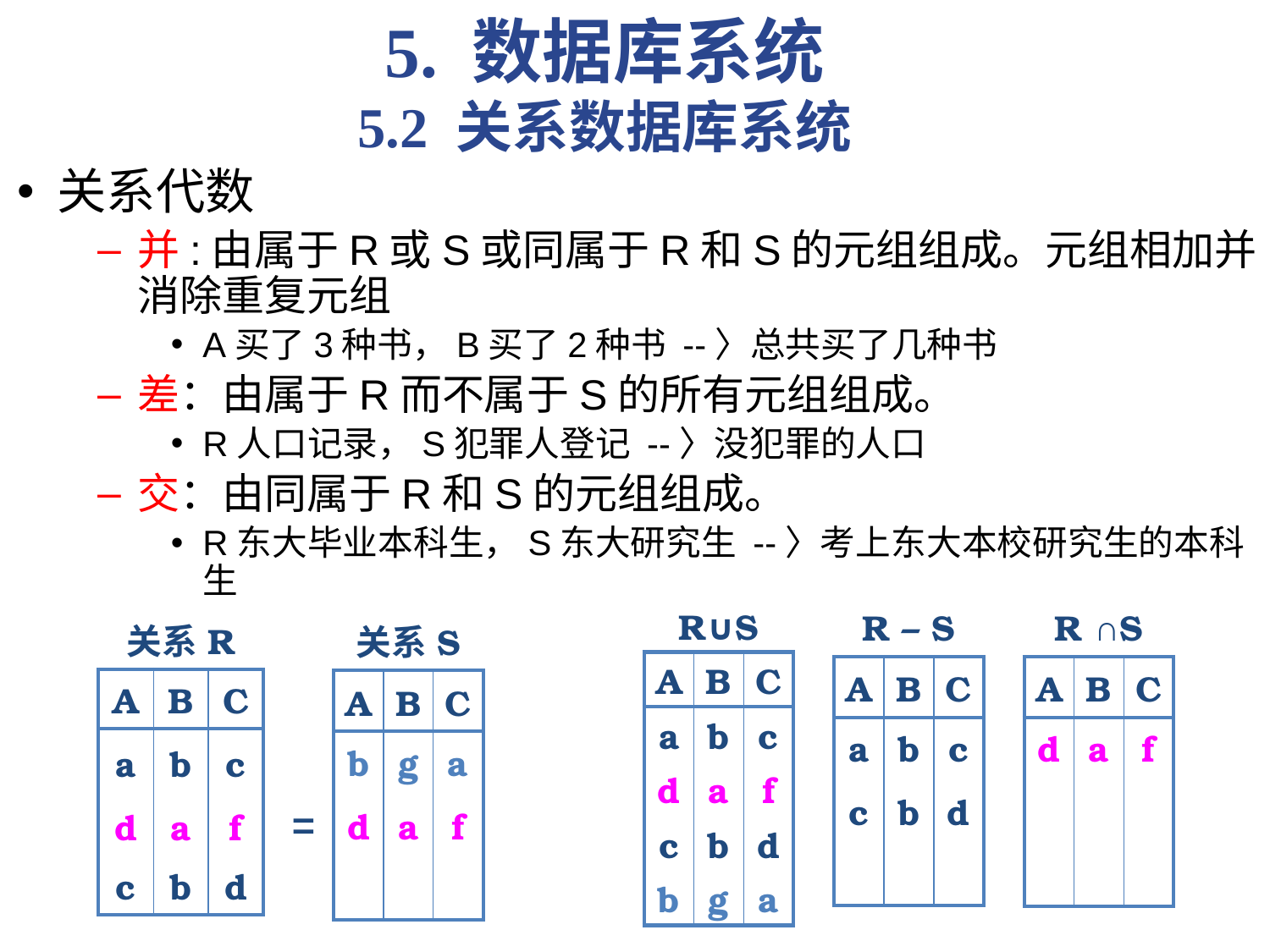

5. 数据库系统
5.2 关系数据库系统
关系代数
并:由属于R或S或同属于R和S的元组组成。元组相加并消除重复元组
A买了3种书，B买了2种书 --〉总共买了几种书
差：由属于R而不属于S的所有元组组成。
R人口记录，S犯罪人登记 --〉没犯罪的人口
交：由同属于R和S的元组组成。
R东大毕业本科生，S东大研究生 --〉考上东大本校研究生的本科生
| R – S |  |  |
| --- | --- | --- |
| A | B | C |
| a | b | c |
| c | b | d |
|  |  |  |
| R ∩S |  |  |
| --- | --- | --- |
| A | B | C |
| d | a | f |
|  |  |  |
|  |  |  |
| R∪S |  |  |
| --- | --- | --- |
| A | B | C |
| a | b | c |
| d | a | f |
| c | b | d |
| b | g | a |
| 关系S |  |  |
| --- | --- | --- |
| A | B | C |
| b | g | a |
| d | a | f |
|  |  |  |
| 关系R |  |  |
| --- | --- | --- |
| A | B | C |
| a | b | c |
| d | a | f |
| c | b | d |

7